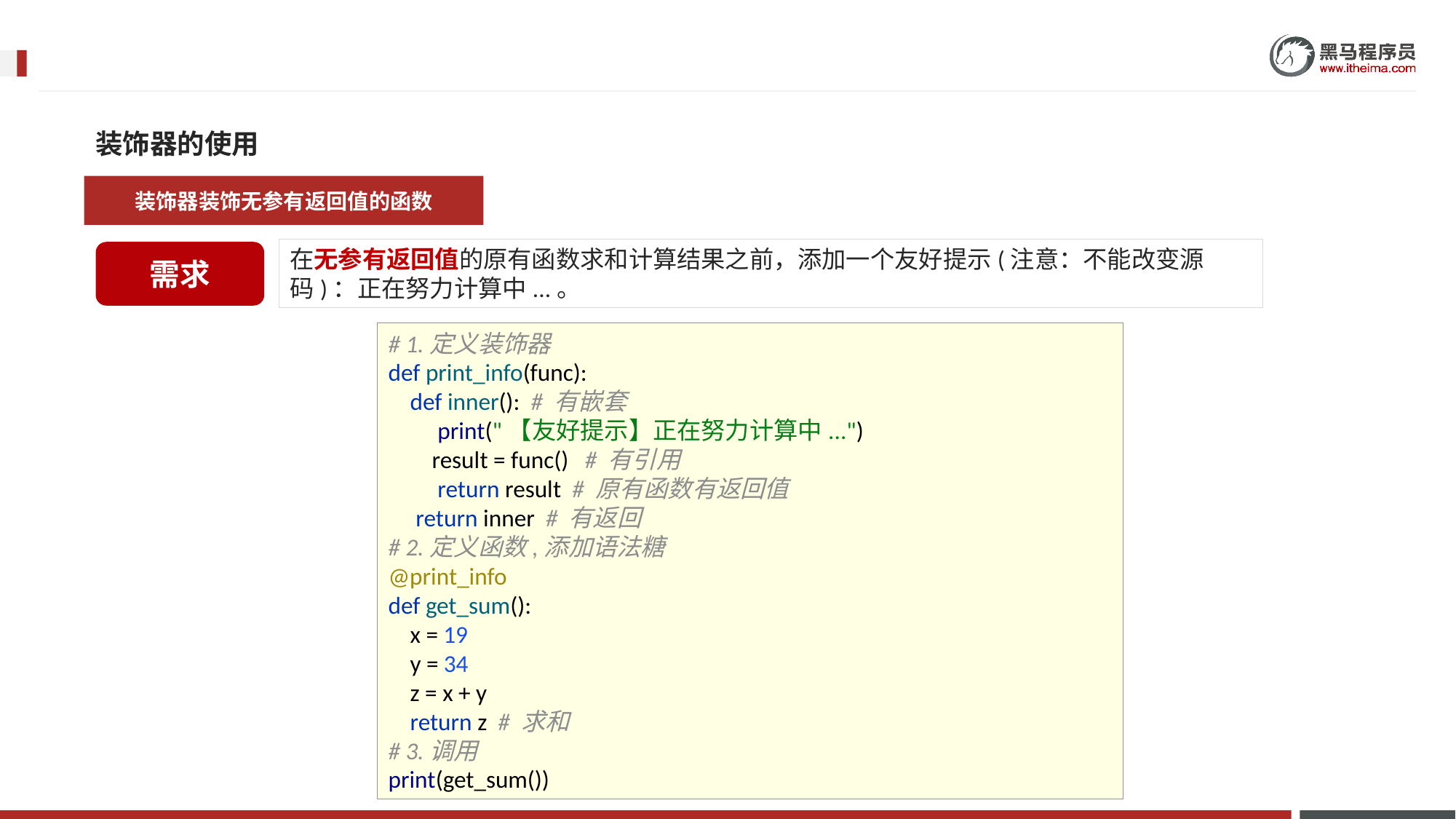

装饰器的使用
装饰器装饰无参有返回值的函数
在无参有返回值的原有函数求和计算结果之前，添加一个友好提示(注意：不能改变源码)：正在努力计算中...。
需求
# 1.定义装饰器 def print_info(func): def inner():  # 有嵌套 print("【友好提示】正在努力计算中...") result = func()   # 有引用 return result  # 原有函数有返回值 return inner  # 有返回 # 2.定义函数,添加语法糖 @print_info def get_sum(): x = 19 y = 34 z = x + y return z  # 求和 # 3.调用 print(get_sum())